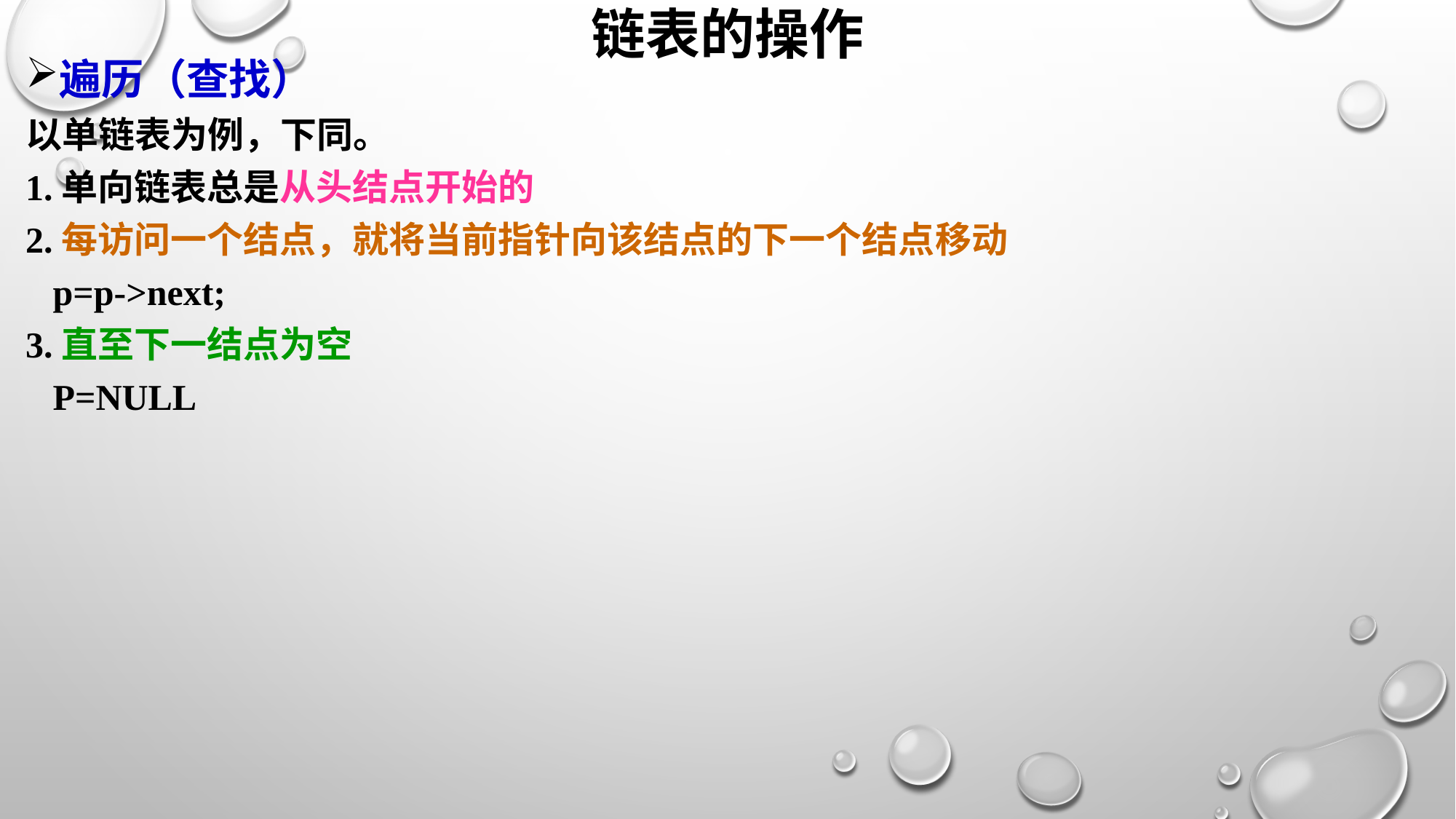

# 链表的操作
遍历（查找）
以单链表为例，下同。
1.单向链表总是从头结点开始的
2.每访问一个结点，就将当前指针向该结点的下一个结点移动
   p=p->next;
3.直至下一结点为空
   P=NULL